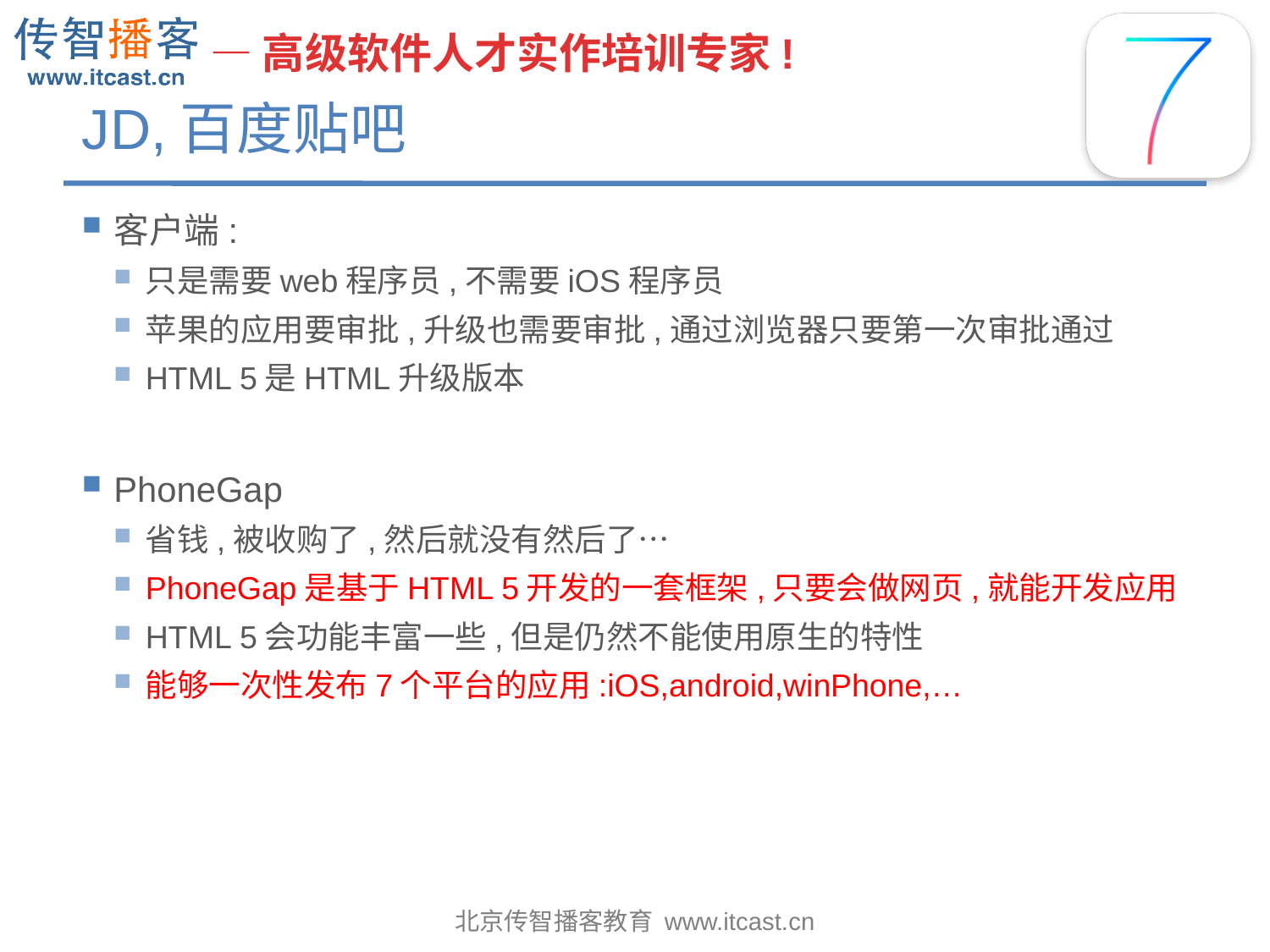

# JD,百度贴吧
客户端:
只是需要web程序员,不需要iOS程序员
苹果的应用要审批,升级也需要审批,通过浏览器只要第一次审批通过
HTML 5是HTML升级版本

PhoneGap
省钱,被收购了,然后就没有然后了…
PhoneGap是基于HTML 5开发的一套框架,只要会做网页,就能开发应用
HTML 5会功能丰富一些,但是仍然不能使用原生的特性
能够一次性发布7个平台的应用:iOS,android,winPhone,…